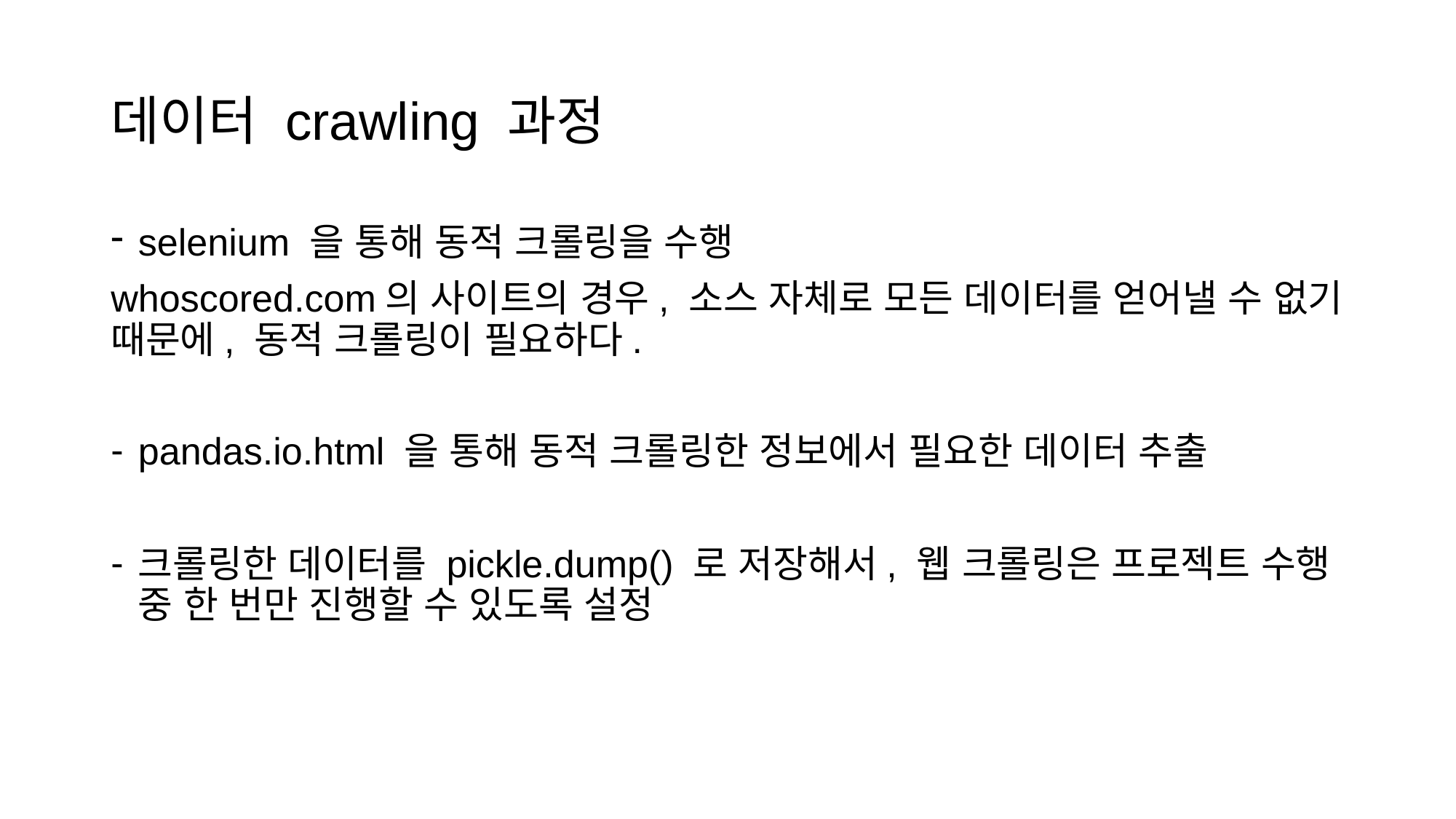

# 데이터 crawling 과정
selenium 을 통해 동적 크롤링을 수행
whoscored.com의 사이트의 경우, 소스 자체로 모든 데이터를 얻어낼 수 없기 때문에, 동적 크롤링이 필요하다.

pandas.io.html 을 통해 동적 크롤링한 정보에서 필요한 데이터 추출

크롤링한 데이터를 pickle.dump() 로 저장해서, 웹 크롤링은 프로젝트 수행 중 한 번만 진행할 수 있도록 설정